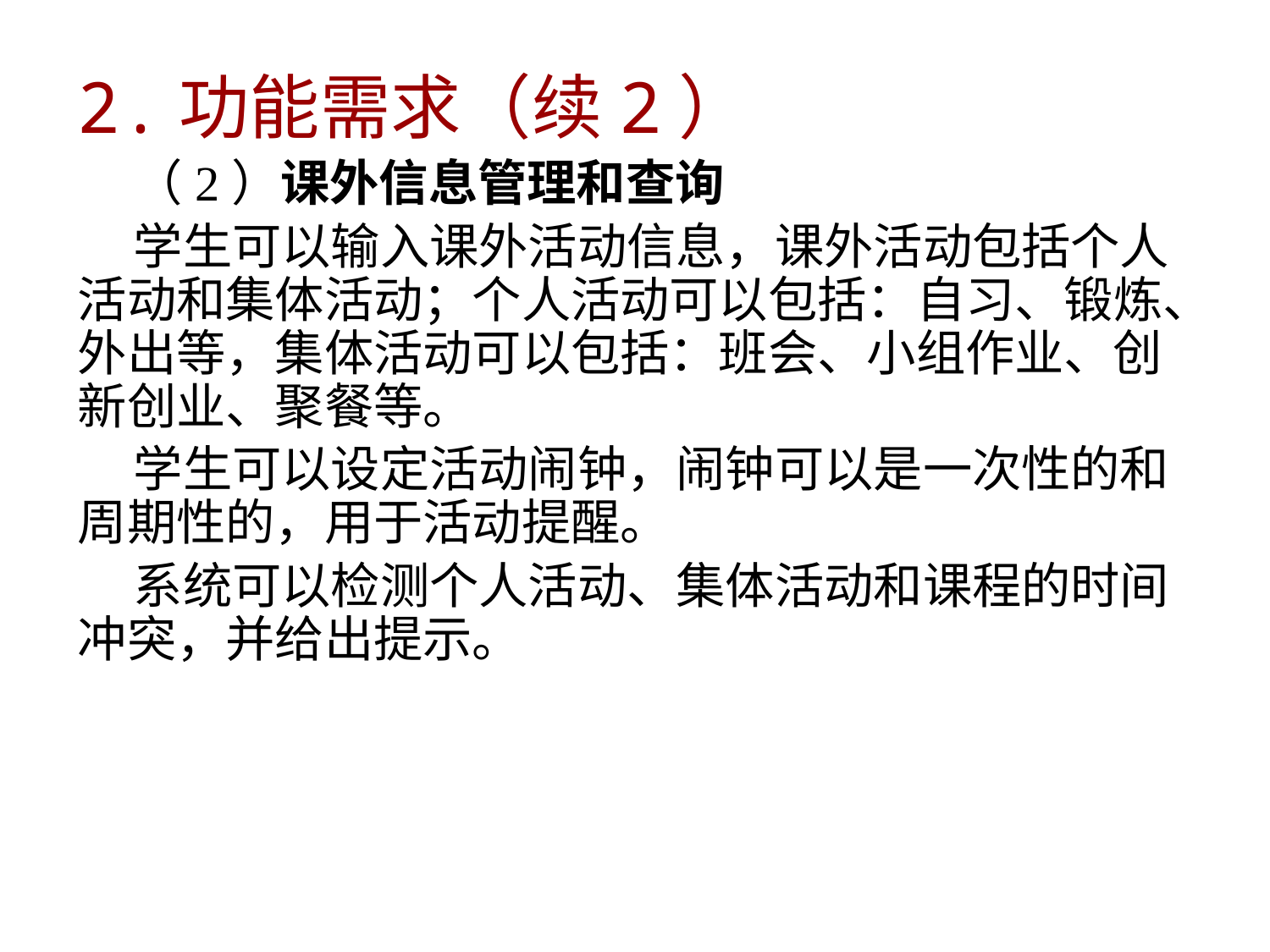

2.功能需求（续2）
    （2）课外信息管理和查询
    学生可以输入课外活动信息，课外活动包括个人活动和集体活动；个人活动可以包括：自习、锻炼、外出等，集体活动可以包括：班会、小组作业、创新创业、聚餐等。
    学生可以设定活动闹钟，闹钟可以是一次性的和周期性的，用于活动提醒。
    系统可以检测个人活动、集体活动和课程的时间冲突，并给出提示。